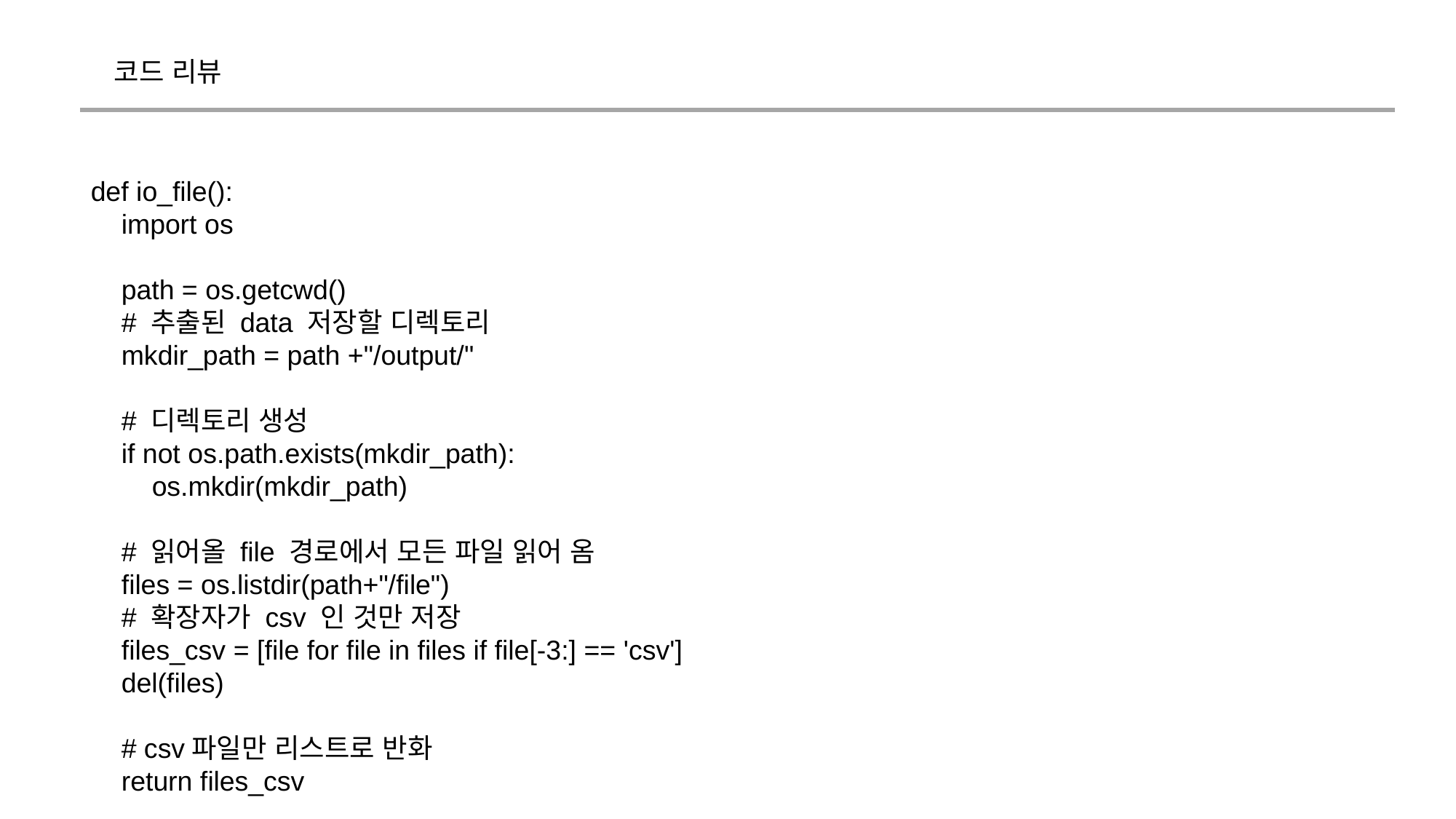

코드 리뷰
def io_file():
    import os

    path = os.getcwd()
    # 추출된 data 저장할 디렉토리
    mkdir_path = path +"/output/"

    # 디렉토리 생성
    if not os.path.exists(mkdir_path):
        os.mkdir(mkdir_path)

    # 읽어올 file 경로에서 모든 파일 읽어 옴
    files = os.listdir(path+"/file")
    # 확장자가 csv 인 것만 저장
    files_csv = [file for file in files if file[-3:] == 'csv']
    del(files)

    # csv파일만 리스트로 반화
    return files_csv